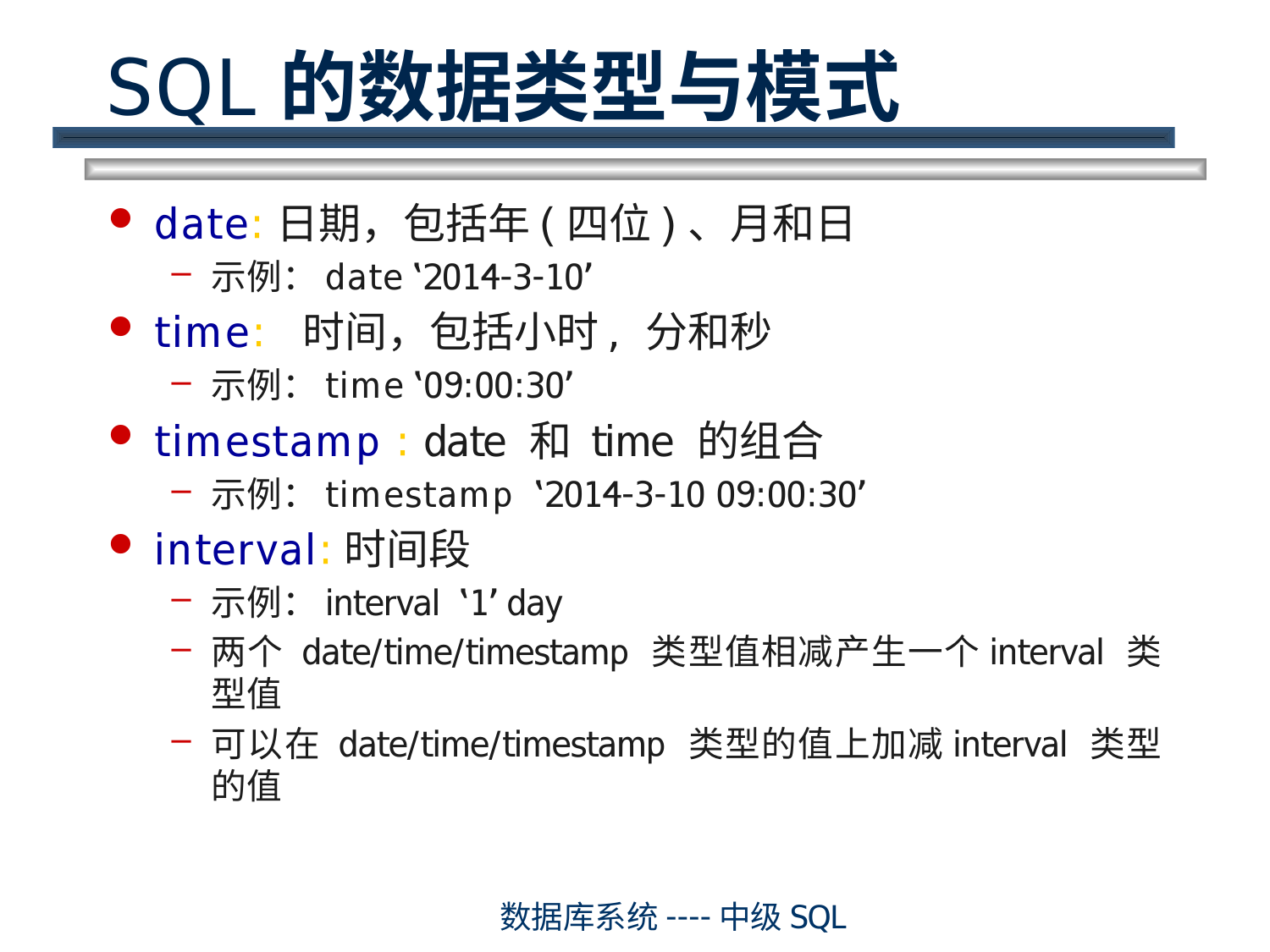

# SQL的数据类型与模式
date:日期，包括年(四位)、月和日
示例：date ‘2014-3-10’
time:  时间，包括小时, 分和秒
示例：time ‘09:00:30’
timestamp : date 和 time 的组合
示例：timestamp  ‘2014-3-10 09:00:30’
interval:时间段
示例：interval  ‘1’ day
两个 date/time/timestamp 类型值相减产生一个interval 类型值
可以在 date/time/timestamp 类型的值上加减interval 类型的值
数据库系统----中级SQL